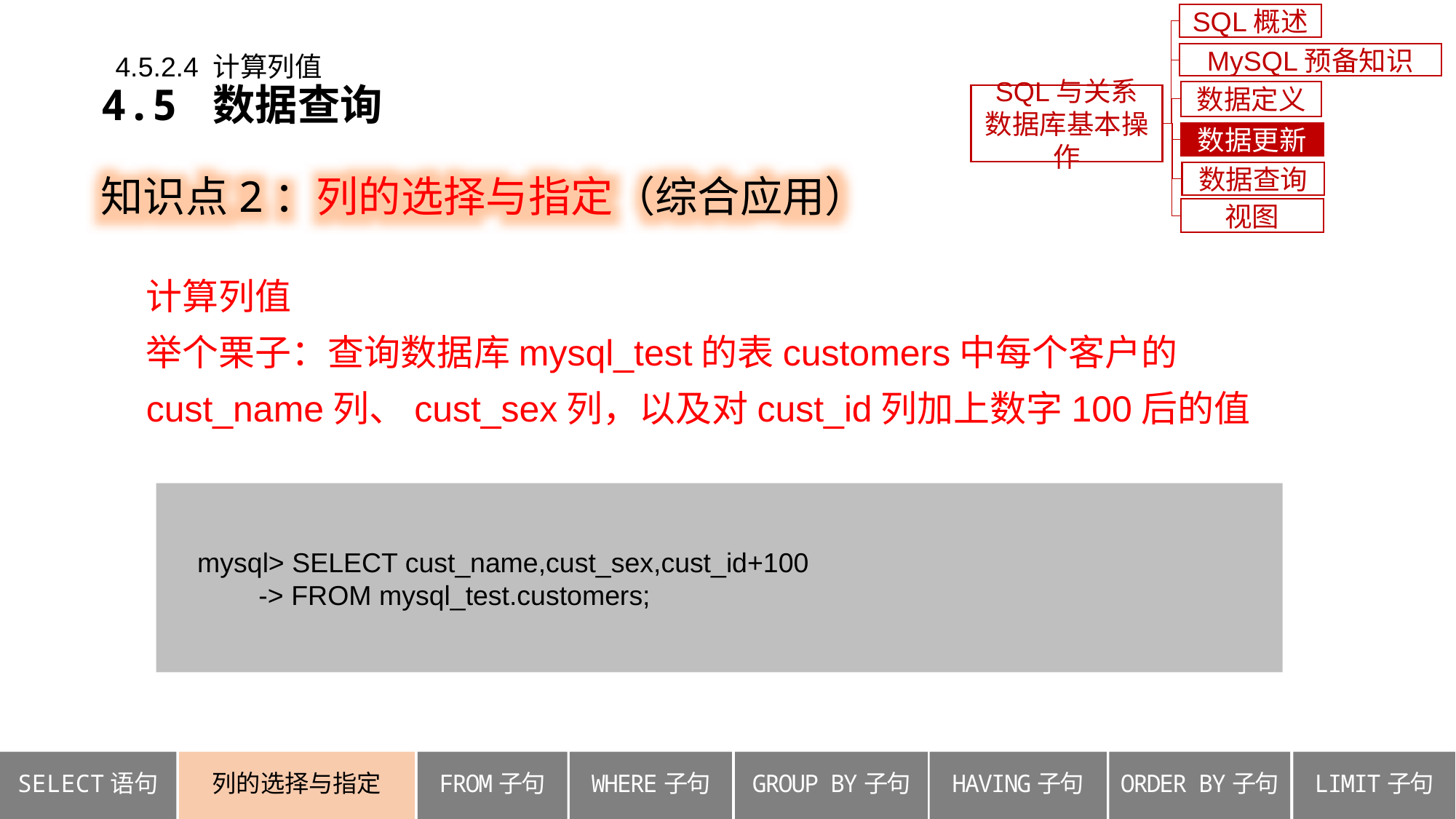

SQL概述
4.5.2.4 计算列值
MySQL预备知识
4.5 数据查询
数据定义
SQL与关系数据库基本操作
数据更新
知识点2：列的选择与指定（综合应用）
数据查询
视图
计算列值
举个栗子：查询数据库mysql_test的表customers中每个客户的cust_name列、cust_sex列，以及对cust_id列加上数字100后的值
    mysql> SELECT cust_name,cust_sex,cust_id+100
            -> FROM mysql_test.customers;
列的选择与指定
ORDER BY子句
SELECT语句
FROM子句
WHERE子句
GROUP BY子句
HAVING子句
LIMIT子句